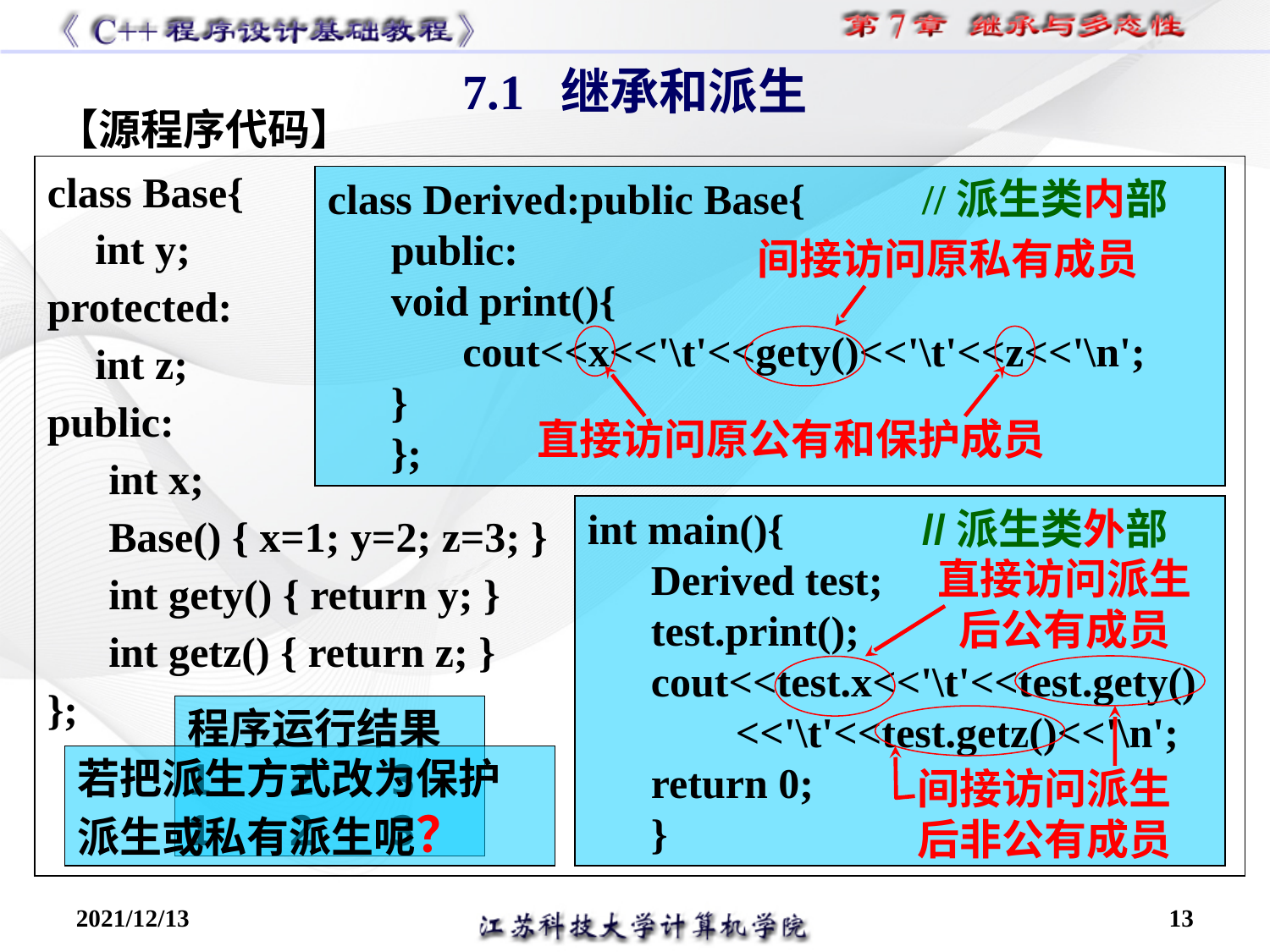

7.1  继承和派生
【源程序代码】
class Base{
	int y;
protected:
	int z;
public:
int x;
Base() { x=1; y=2; z=3; }
int gety() { return y; }
int getz() { return z; }
};
class Derived:public Base{           //派生类内部
public:
void print(){
	   cout<<x<<'\t'<<gety()<<'\t'<<z<<'\n';
}
};
间接访问原私有成员

直接访问原公有和保护成员
int main(){             //派生类外部
Derived test;
test.print();
cout<<test.x<<'\t'<<test.gety()
        <<'\t'<<test.getz()<<'\n';
return 0;
}
直接访问派生后公有成员

间接访问派生
后非公有成员
程序运行结果
1   2   3
1   2   3
若把派生方式改为保护
派生或私有派生呢？